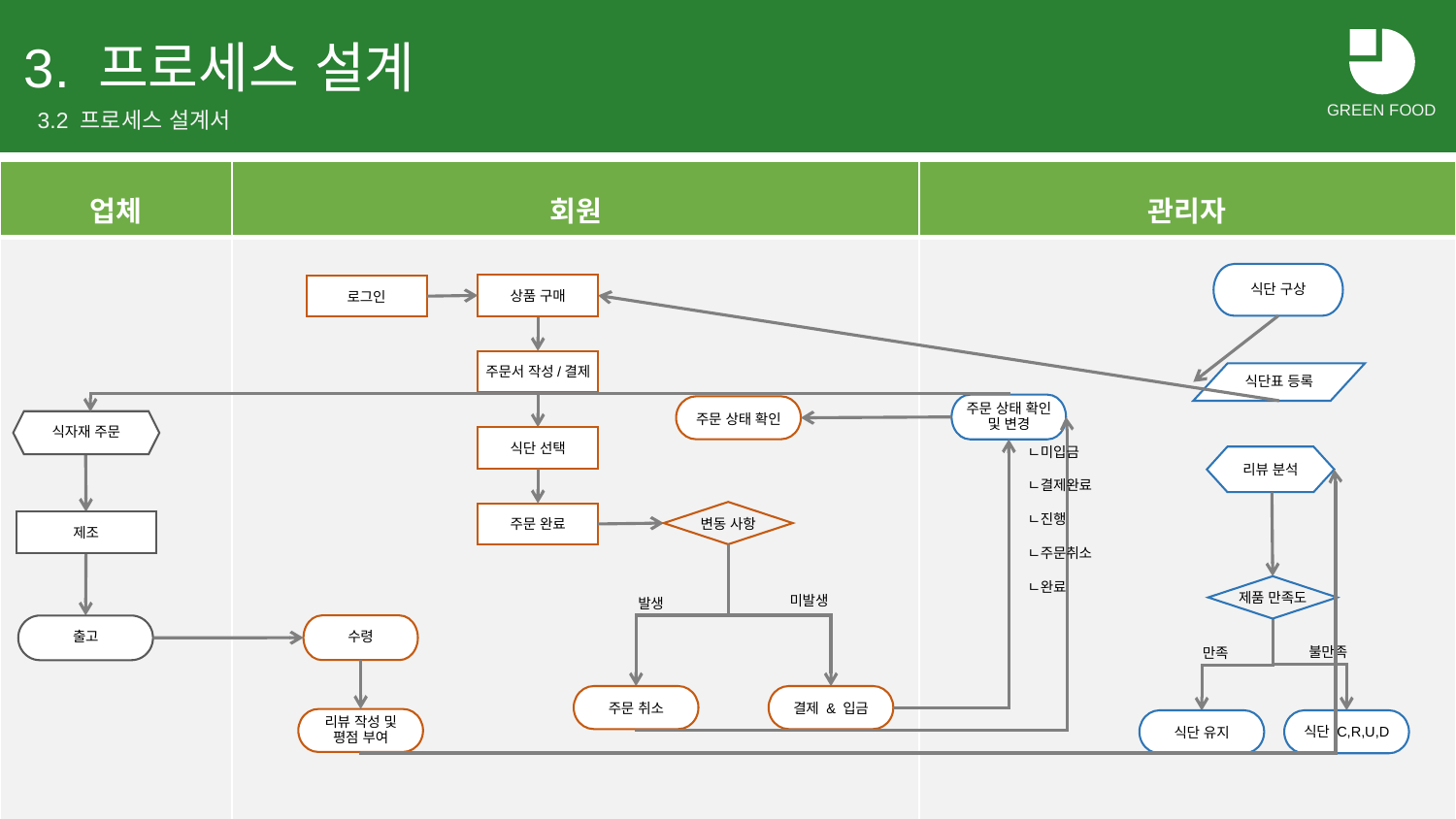

3. 프로세스 설계

GREEN FOOD
3.2 프로세스 설계서
| 업체 | 회원 | 관리자 |
| --- | --- | --- |
|  |  |  |
식단 구상
상품 구매
로그인
주문서 작성/결제
식단표 등록
주문 상태 확인 및 변경
주문 상태 확인
식자재 주문
주문 취소
식단 선택
ㄴ미입금

ㄴ결제완료

ㄴ진행

ㄴ주문취소

ㄴ완료
리뷰 분석
변동 사항
주문 완료
제조
제품 만족도
미발생
발생
수령
출고
불만족
만족
주문 취소
결제 & 입금
리뷰 작성 및
평점 부여
식단 유지
식단 C,R,U,D